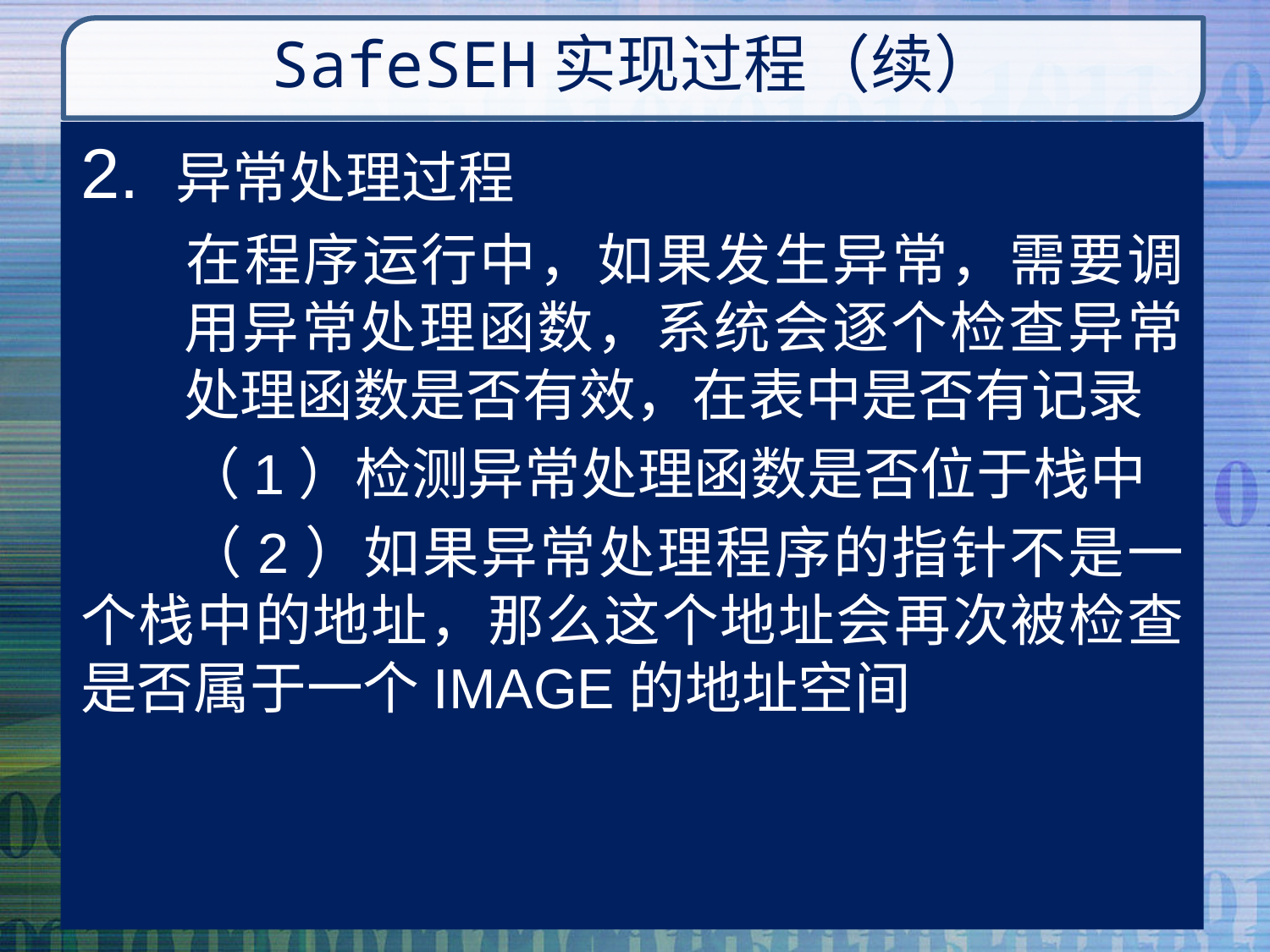

# SafeSEH实现过程（续）
2. 异常处理过程
	在程序运行中，如果发生异常，需要调用异常处理函数，系统会逐个检查异常处理函数是否有效，在表中是否有记录
	（1）检测异常处理函数是否位于栈中
      （2）如果异常处理程序的指针不是一个栈中的地址，那么这个地址会再次被检查是否属于一个IMAGE的地址空间